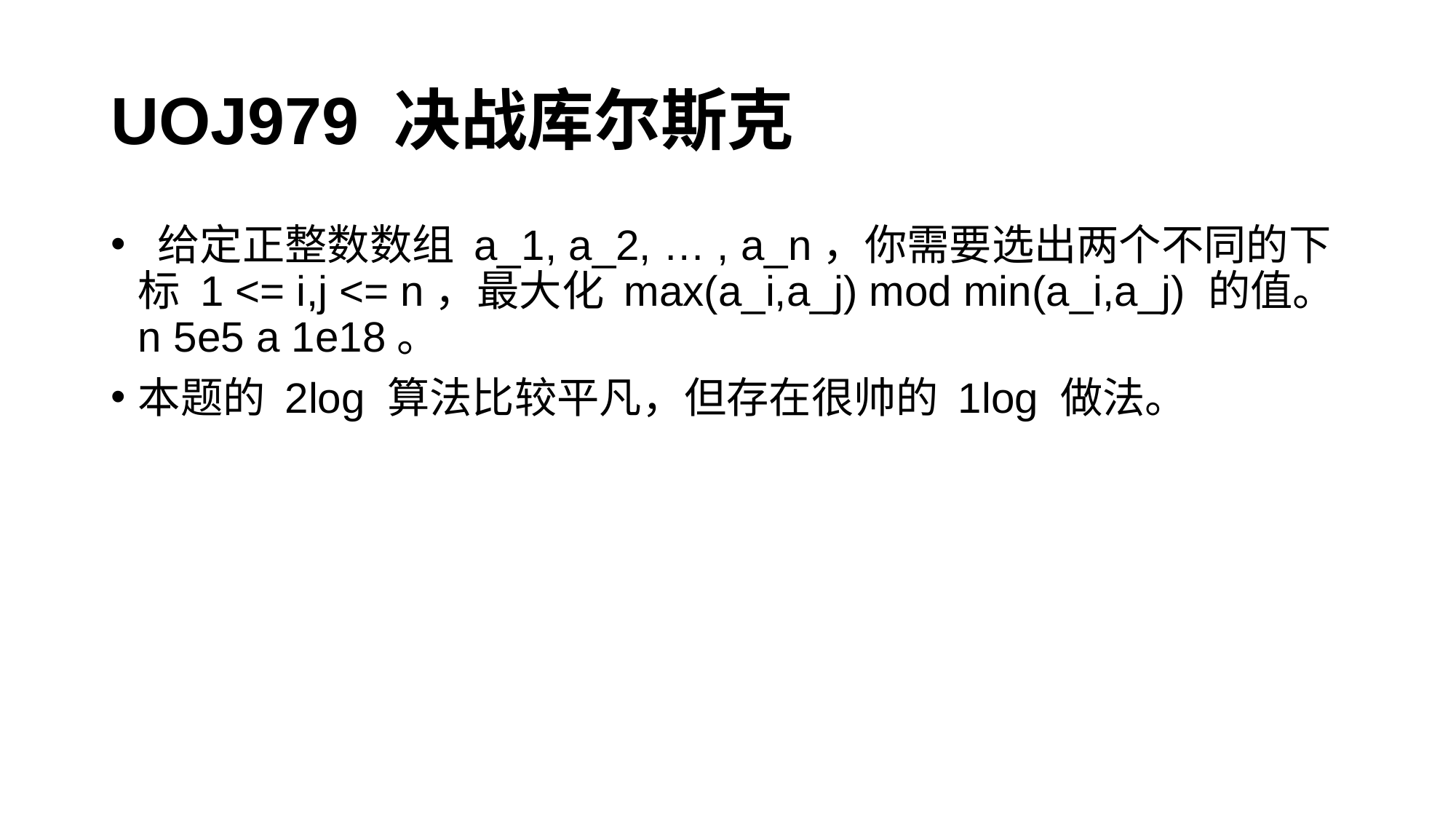

# UOJ979 决战库尔斯克
 给定正整数数组 a_1, a_2, … , a_n，你需要选出两个不同的下标 1 <= i,j <= n，最大化 max(a_i,a_j) mod min(a_i,a_j) 的值。n 5e5 a 1e18。
本题的 2log 算法比较平凡，但存在很帅的 1log 做法。